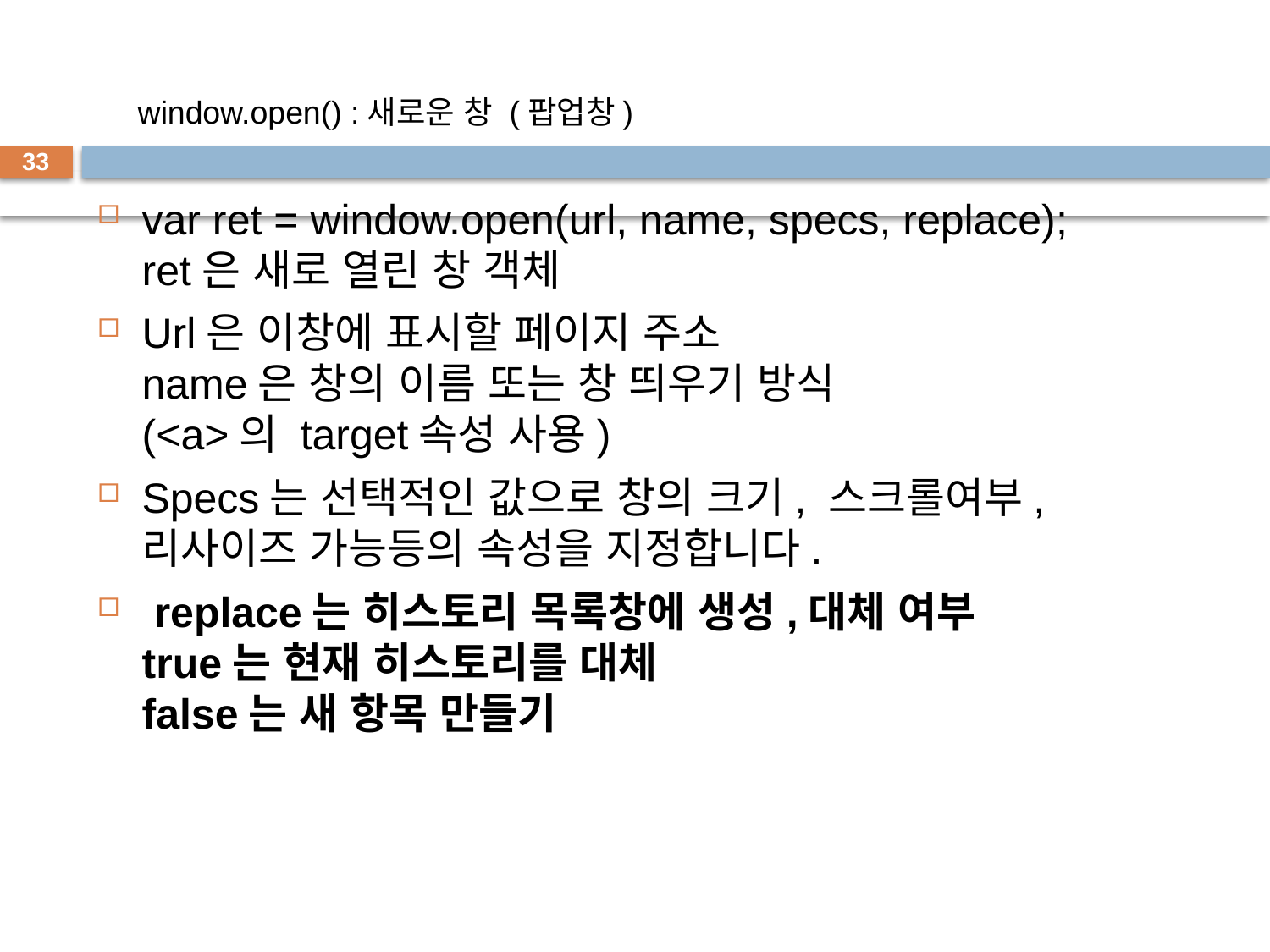

window.open() :새로운 창 (팝업창)
33
var ret = window.open(url, name, specs, replace);
ret은 새로 열린 창 객체
Url은 이창에 표시할 페이지 주소
name은 창의 이름 또는 창 띄우기 방식
(<a>의 target속성 사용)
Specs는 선택적인 값으로 창의 크기, 스크롤여부, 리사이즈 가능등의 속성을 지정합니다.
 replace는 히스토리 목록창에 생성,대체 여부
true는 현재 히스토리를 대체
false는 새 항목 만들기